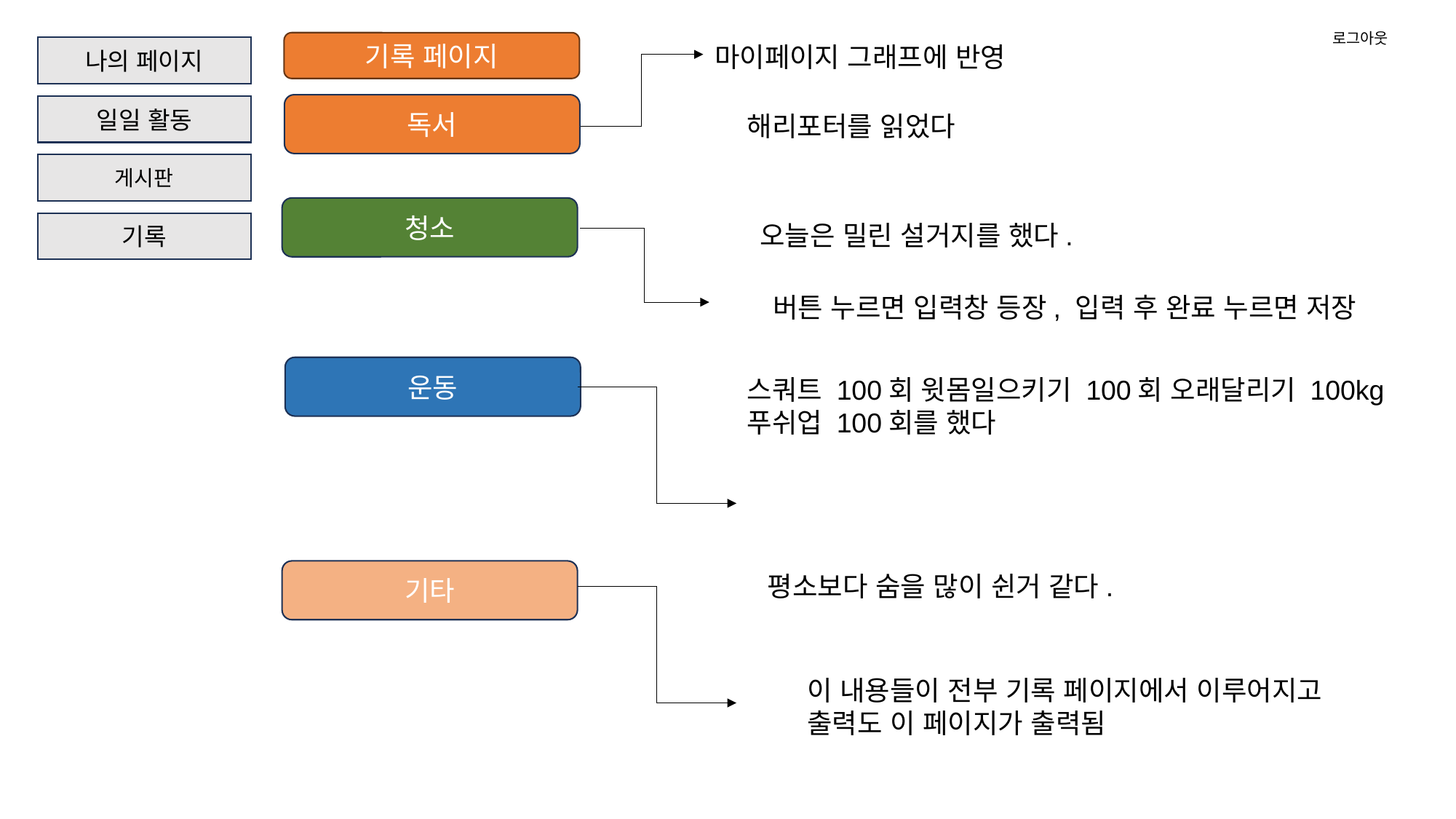

로그아웃
기록 페이지
마이페이지 그래프에 반영
나의 페이지
독서
일일 활동
해리포터를 읽었다
게시판
청소
기록
오늘은 밀린 설거지를 했다.
버튼 누르면 입력창 등장, 입력 후 완료 누르면 저장
운동
스쿼트 100회 윗몸일으키기 100회 오래달리기 100kg 푸쉬업 100회를 했다
기타
평소보다 숨을 많이 쉰거 같다.
이 내용들이 전부 기록 페이지에서 이루어지고
출력도 이 페이지가 출력됨